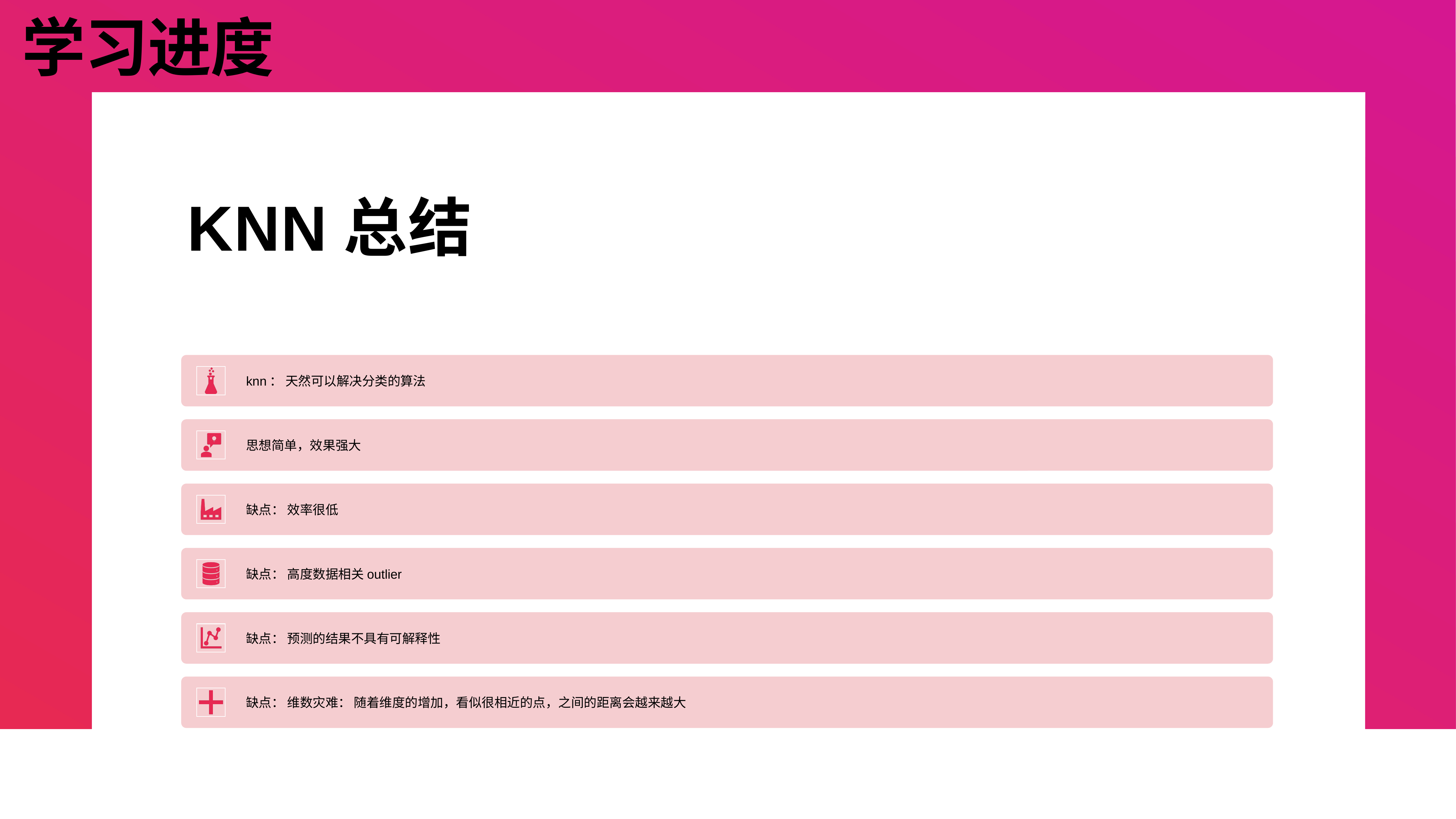

# KNN总结
knn： 天然可以解决分类的算法
思想简单，效果强大
缺点： 效率很低
缺点： 高度数据相关outlier
缺点： 预测的结果不具有可解释性
缺点： 维数灾难： 随着维度的增加，看似很相近的点，之间的距离会越来越大